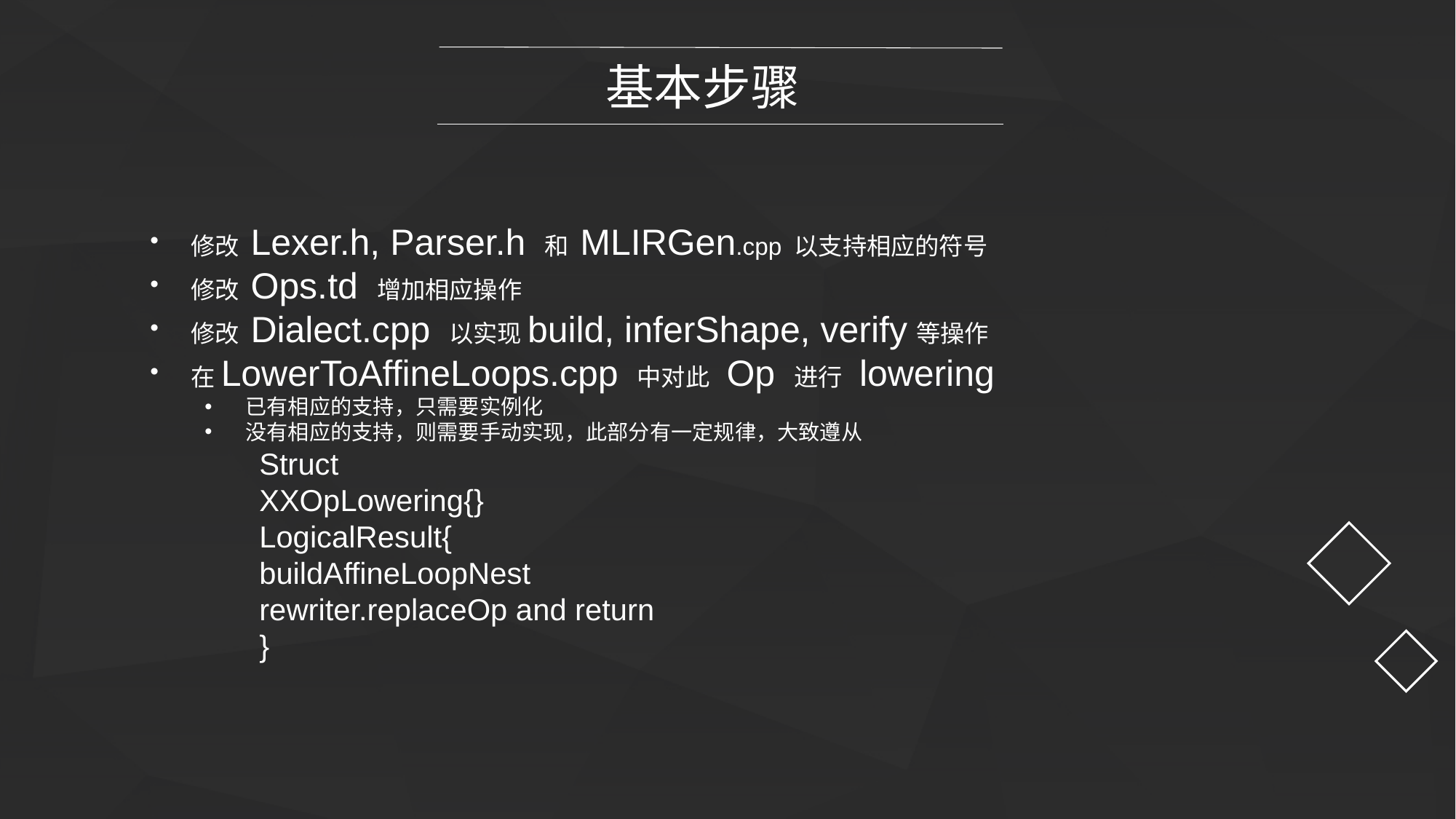

基本步骤

修改 Lexer.h, Parser.h 和 MLIRGen.cpp 以支持相应的符号
修改 Ops.td 增加相应操作
修改 Dialect.cpp 以实现build, inferShape, verify等操作
在LowerToAffineLoops.cpp 中对此  Op 进行 lowering
已有相应的支持，只需要实例化
没有相应的支持，则需要手动实现，此部分有一定规律，大致遵从
Struct
XXOpLowering{}
LogicalResult{
buildAffineLoopNest
rewriter.replaceOp and return
}